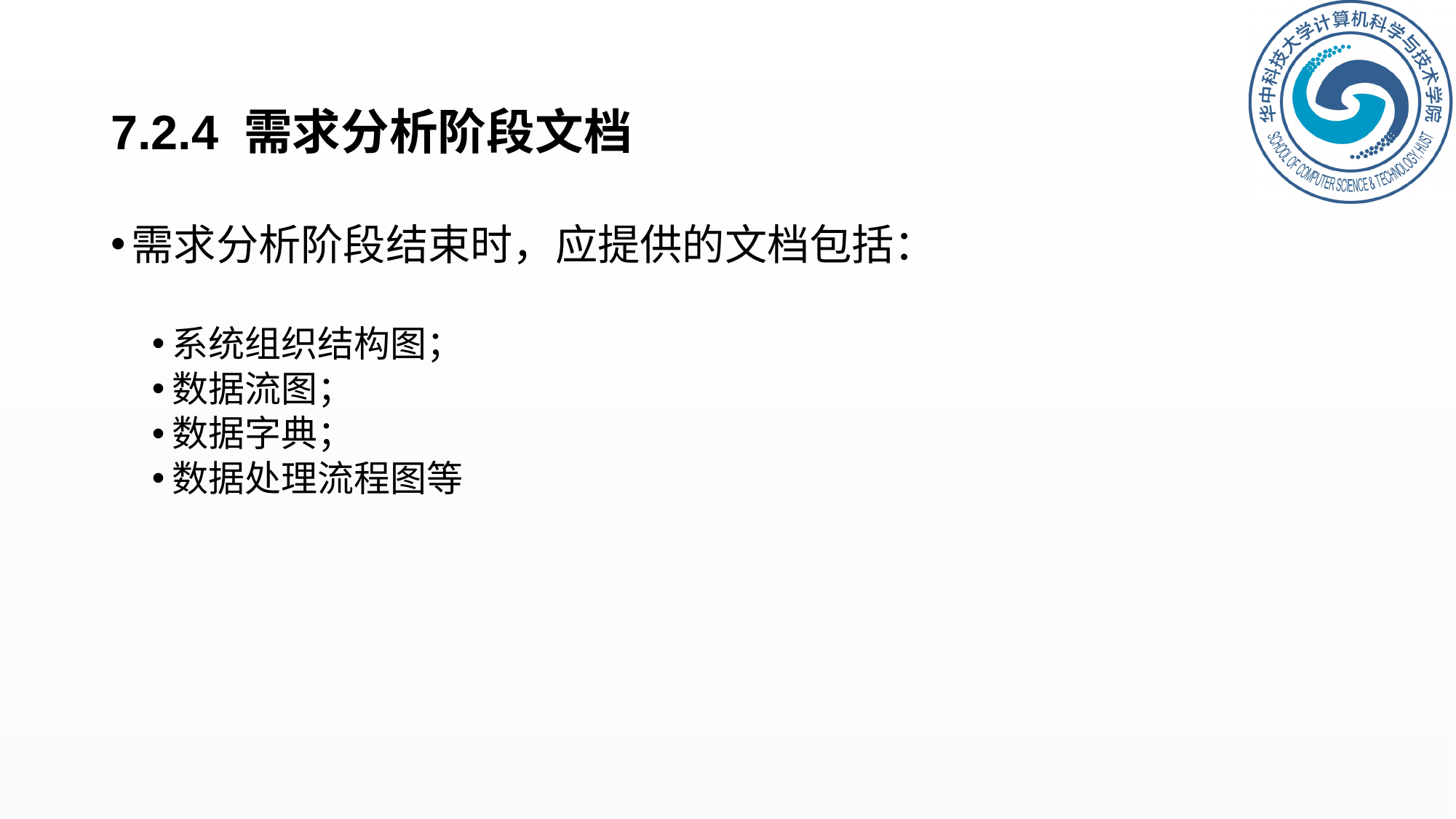

# 7.2.4 需求分析阶段文档
需求分析阶段结束时，应提供的文档包括：

系统组织结构图；
数据流图；
数据字典；
数据处理流程图等